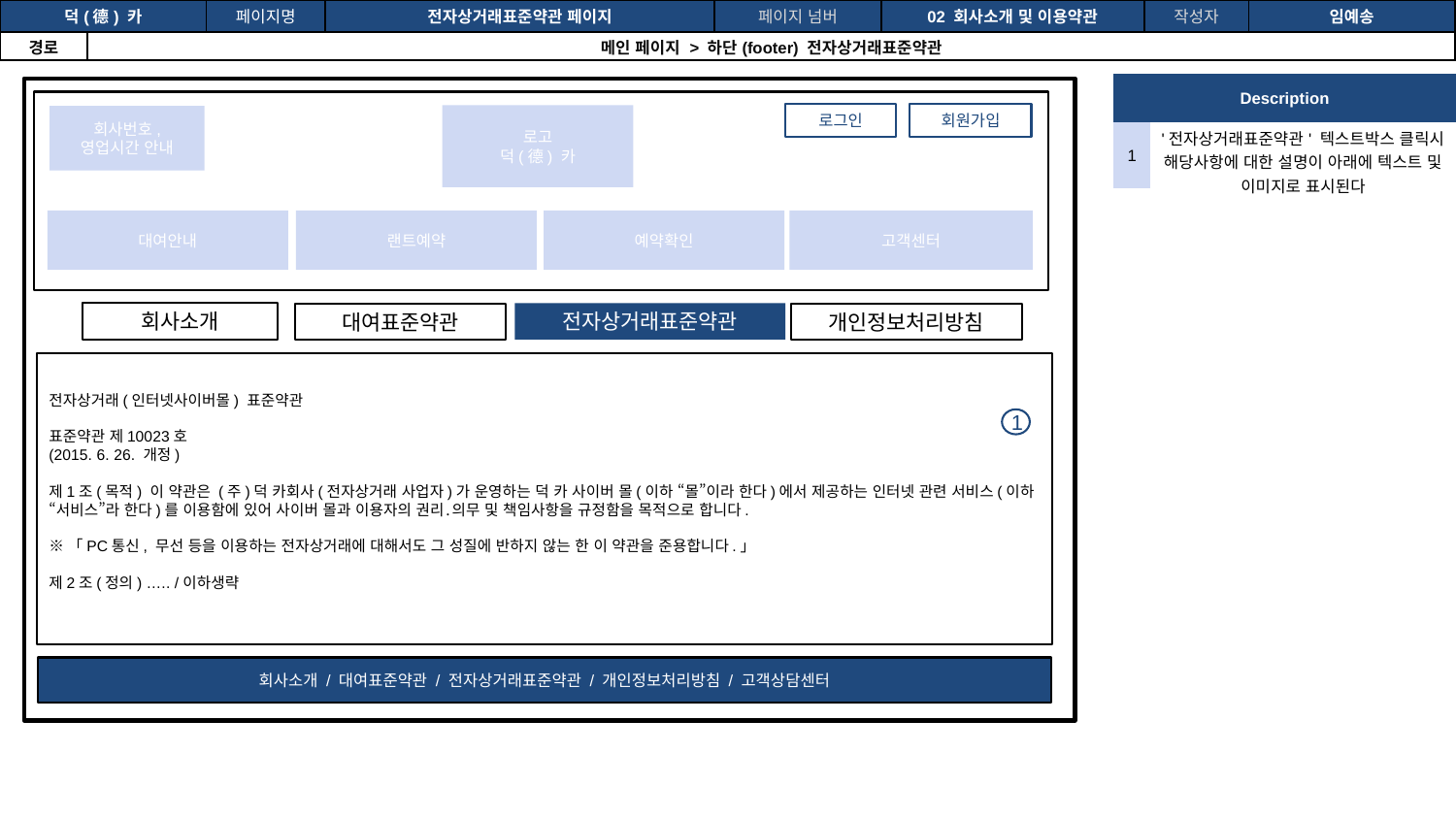

| 덕(德) 카 |  | 페이지명 | 전자상거래표준약관 페이지 | 페이지 넘버 | 02 회사소개 및 이용약관 | 작성자 | 임예송 |
| --- | --- | --- | --- | --- | --- | --- | --- |
| 경로 | 메인 페이지 > 하단(footer) 전자상거래표준약관 |  |  |  |  |  |  |
| Description |  |
| --- | --- |
| 1 | '전자상거래표준약관' 텍스트박스 클릭시 해당사항에 대한 설명이 아래에 텍스트 및 이미지로 표시된다 |

로그인
회원가입
로고
덕(德) 카
회사번호,
영업시간 안내
랜트예약
대여안내
예약확인
고객센터
회사소개
전자상거래표준약관
대여표준약관
개인정보처리방침

전자상거래(인터넷사이버몰) 표준약관

표준약관 제10023호
(2015. 6. 26. 개정)

제1조(목적) 이 약관은 (주)덕 카회사(전자상거래 사업자)가 운영하는 덕 카 사이버 몰(이하 “몰”이라 한다)에서 제공하는 인터넷 관련 서비스(이하 “서비스”라 한다)를 이용함에 있어 사이버 몰과 이용자의 권리․의무 및 책임사항을 규정함을 목적으로 합니다.

※「PC통신, 무선 등을 이용하는 전자상거래에 대해서도 그 성질에 반하지 않는 한 이 약관을 준용합니다.」

제2조(정의) ….. /이하생략

1
회사소개 / 대여표준약관 / 전자상거래표준약관 / 개인정보처리방침 / 고객상담센터